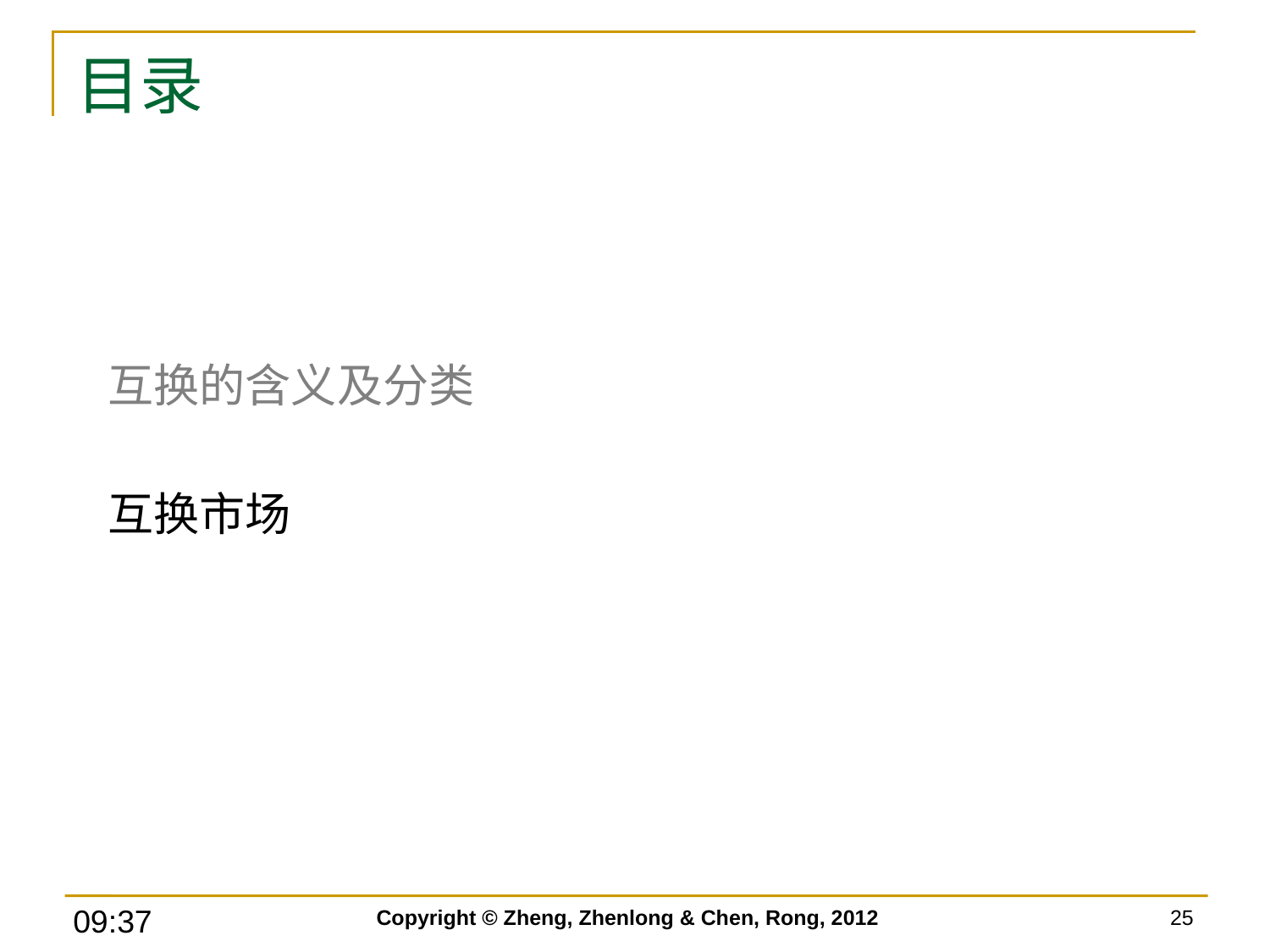

# 目录

互换的含义及分类

互换市场

Copyright © Zheng, Zhenlong & Chen, Rong, 2012
25